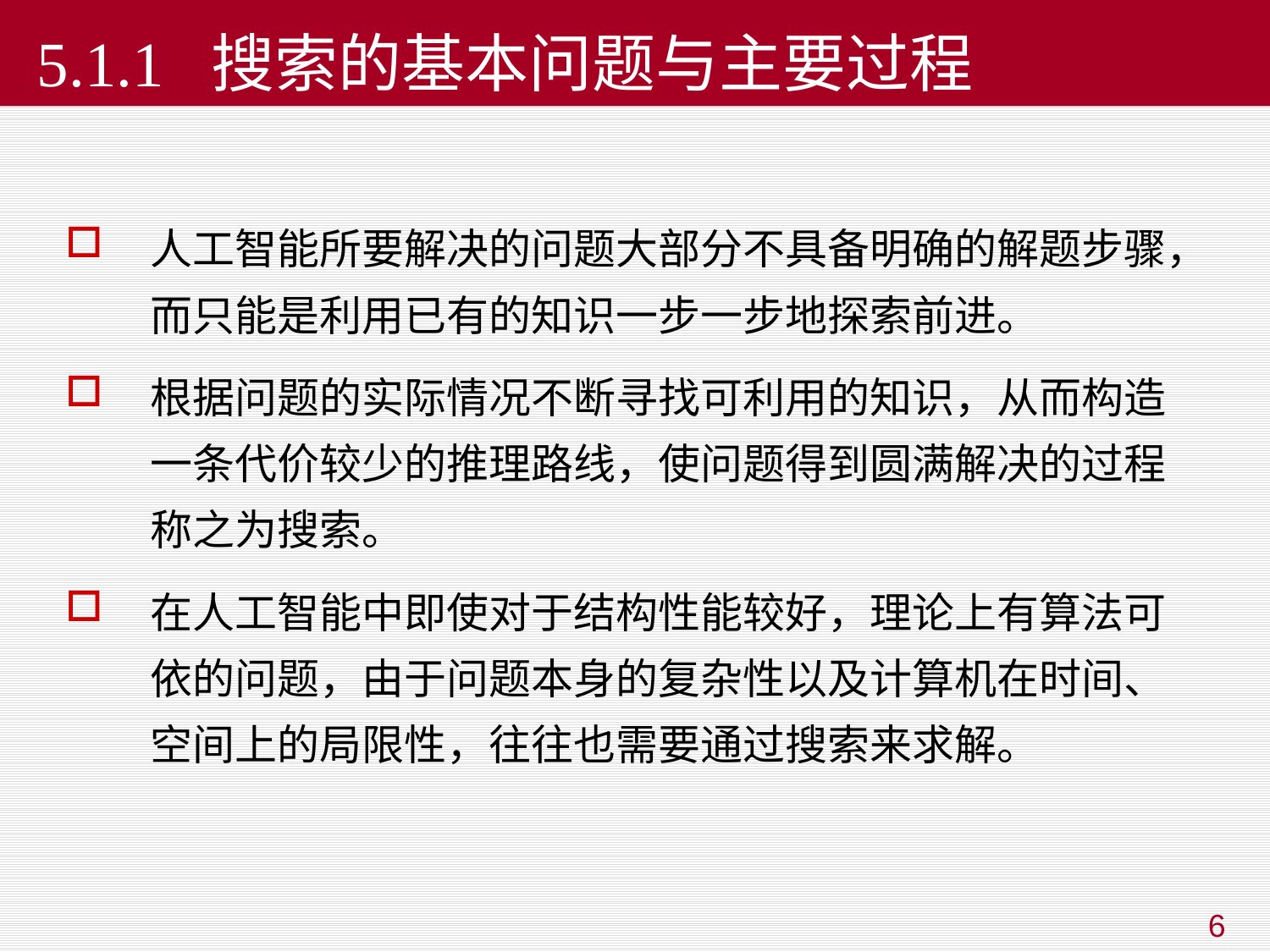

# 5.1.1  搜索的基本问题与主要过程
人工智能所要解决的问题大部分不具备明确的解题步骤，而只能是利用已有的知识一步一步地探索前进。
根据问题的实际情况不断寻找可利用的知识，从而构造一条代价较少的推理路线，使问题得到圆满解决的过程称之为搜索。
在人工智能中即使对于结构性能较好，理论上有算法可依的问题，由于问题本身的复杂性以及计算机在时间、空间上的局限性，往往也需要通过搜索来求解。

6